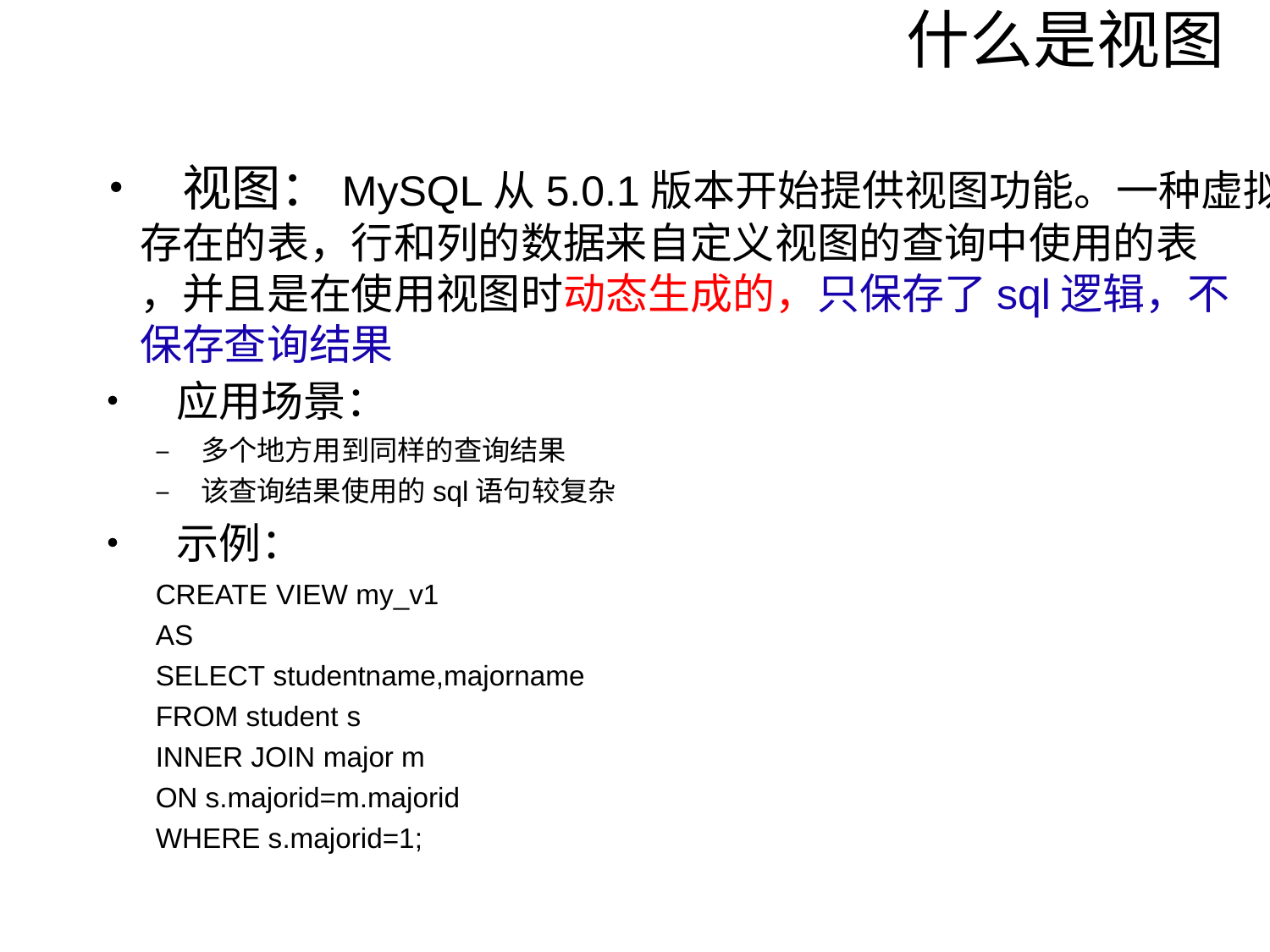

什么是视图
• 视图：MySQL从5.0.1版本开始提供视图功能。一种虚拟
存在的表，行和列的数据来自定义视图的查询中使用的表
，并且是在使用视图时动态生成的，只保存了sql逻辑，不
保存查询结果
• 应用场景：
– 多个地方用到同样的查询结果
– 该查询结果使用的sql语句较复杂
• 示例：
CREATE VIEW my_v1
AS
SELECT studentname,majorname
FROM student s
INNER JOIN major m
ON s.majorid=m.majorid
WHERE s.majorid=1;